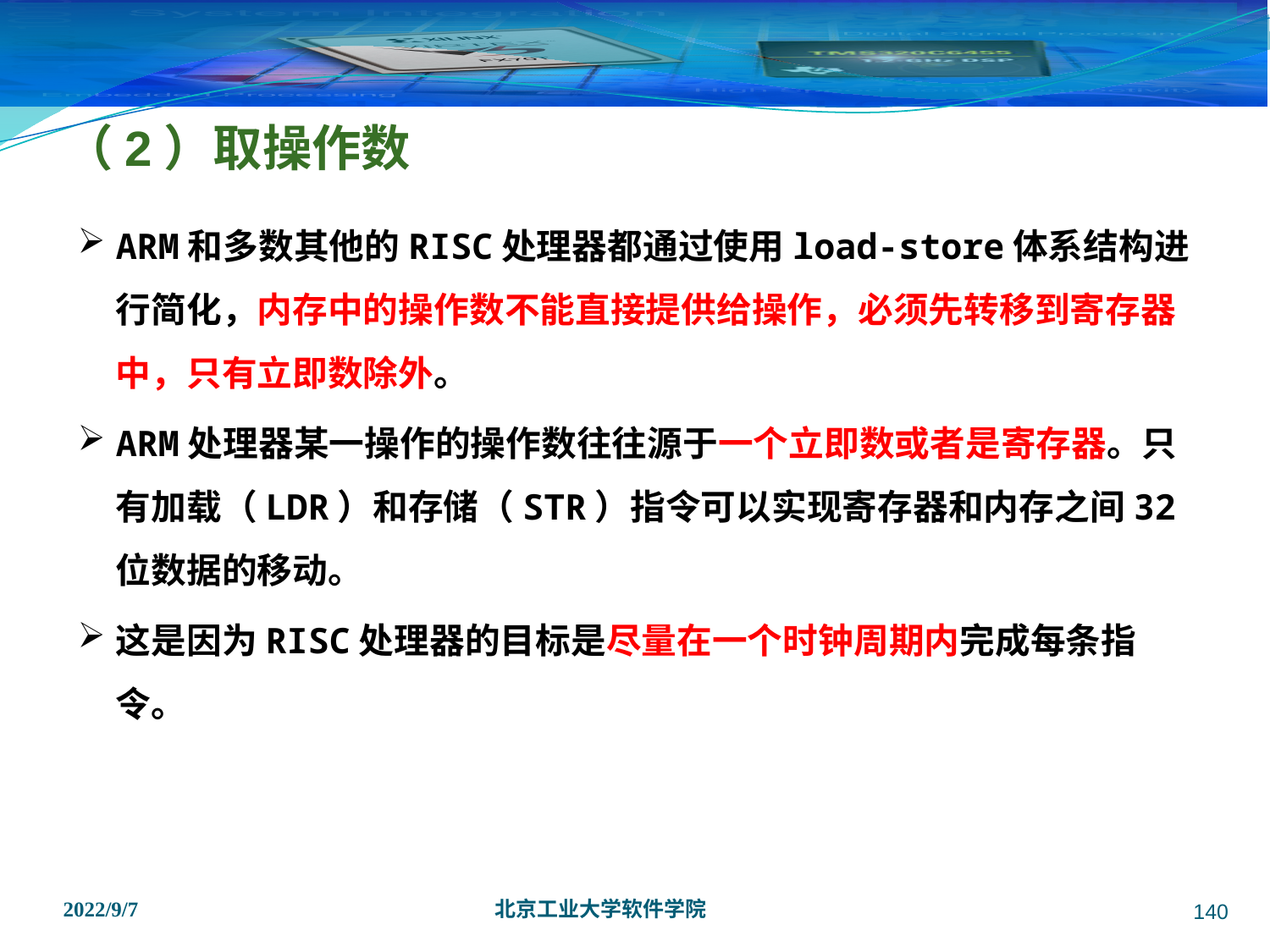

# （2）取操作数
ARM和多数其他的RISC处理器都通过使用load-store体系结构进行简化，内存中的操作数不能直接提供给操作，必须先转移到寄存器中，只有立即数除外。
ARM处理器某一操作的操作数往往源于一个立即数或者是寄存器。只有加载（LDR）和存储（STR）指令可以实现寄存器和内存之间32位数据的移动。
这是因为RISC处理器的目标是尽量在一个时钟周期内完成每条指令。